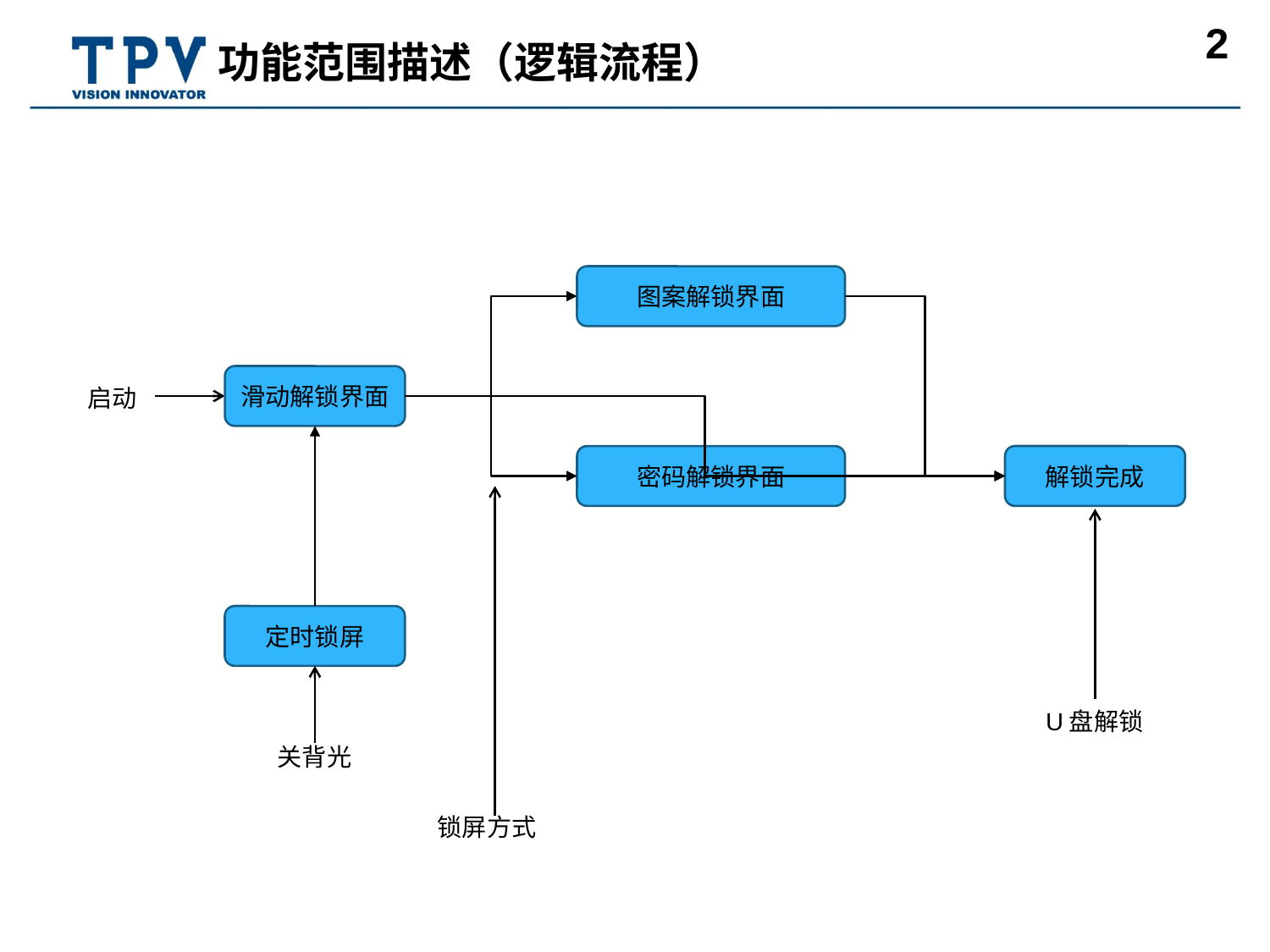

# 功能范围描述（逻辑流程）
图案解锁界面
滑动解锁界面
启动
解锁完成
密码解锁界面
定时锁屏
U盘解锁
关背光
锁屏方式